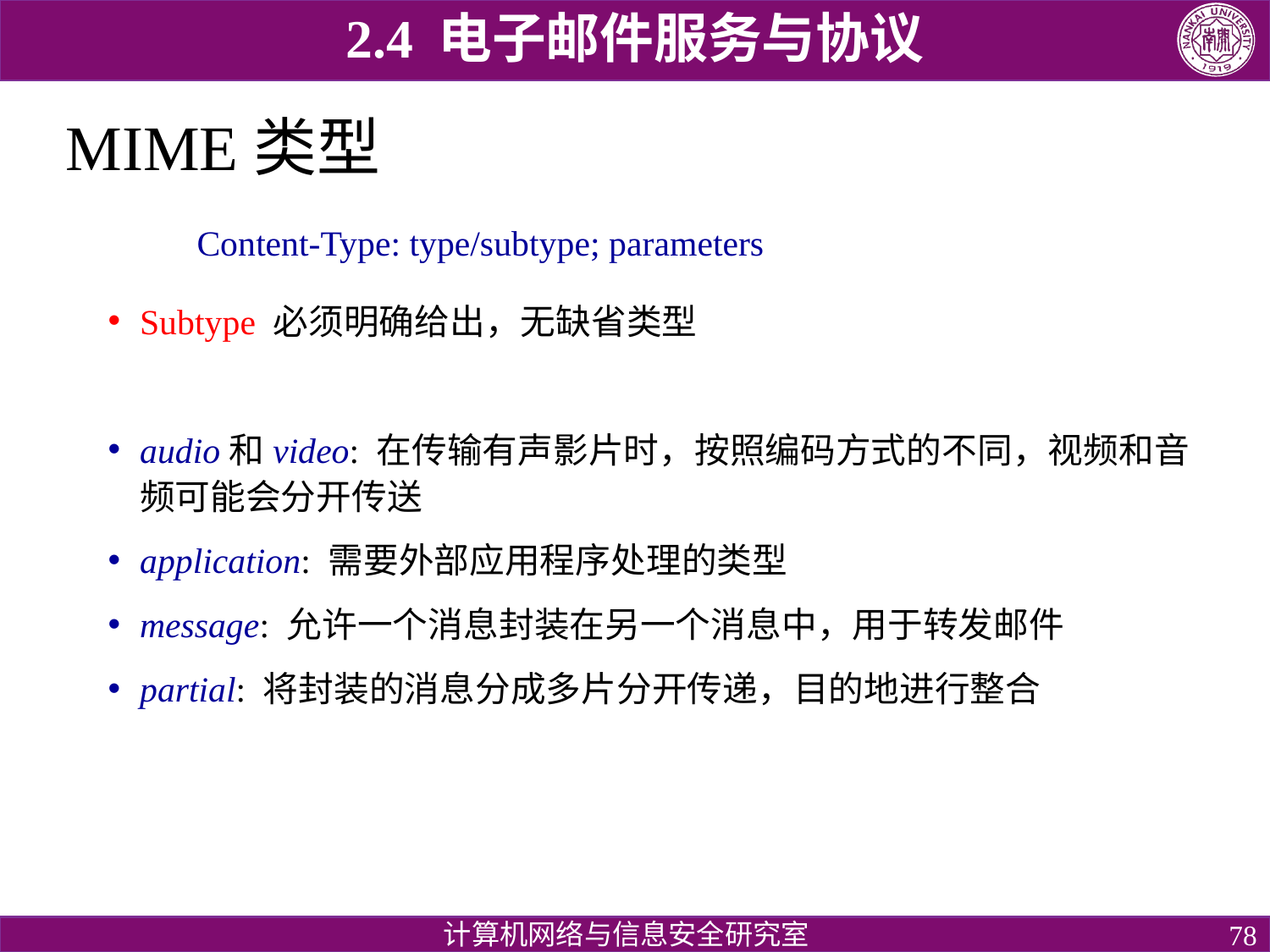

2.4 电子邮件服务与协议
# MIME类型
          Content-Type: type/subtype; parameters
Subtype 必须明确给出，无缺省类型

audio和video: 在传输有声影片时，按照编码方式的不同，视频和音频可能会分开传送
application: 需要外部应用程序处理的类型
message: 允许一个消息封装在另一个消息中，用于转发邮件
partial: 将封装的消息分成多片分开传递，目的地进行整合